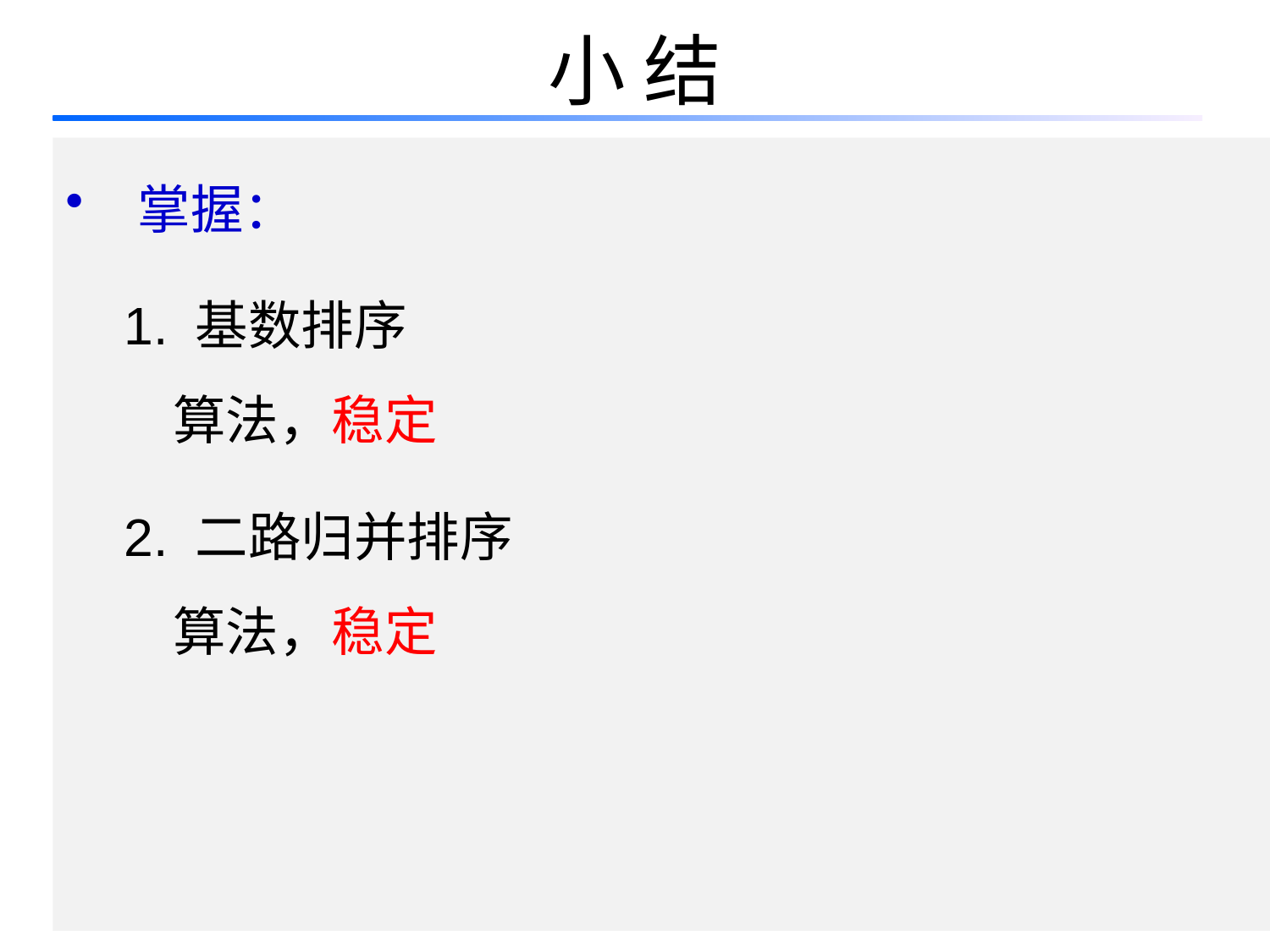

# 小 结

 掌握：
    1. 基数排序
        算法，稳定
    2. 二路归并排序
        算法，稳定